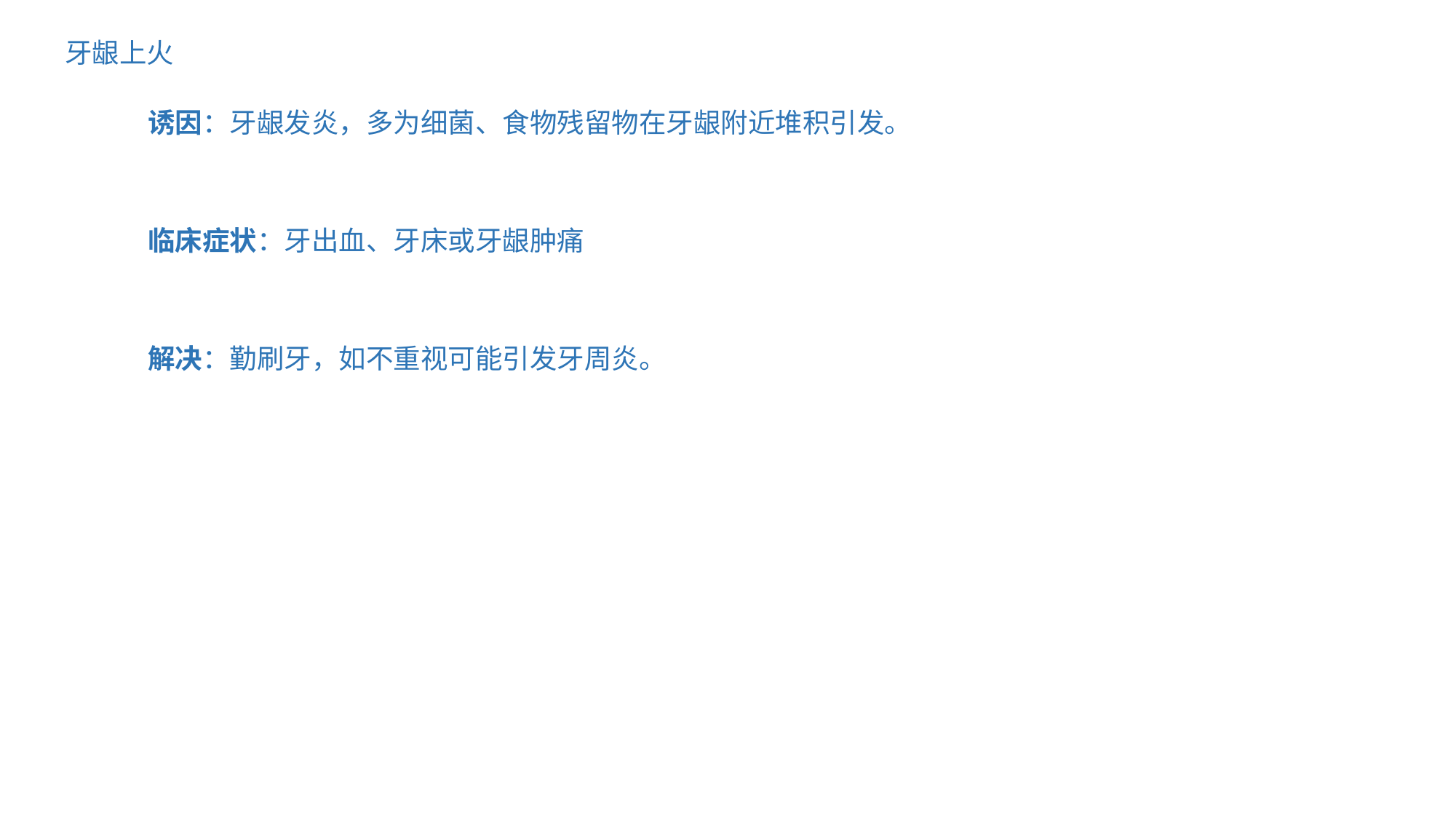

牙龈上火
诱因：牙龈发炎，多为细菌、食物残留物在牙龈附近堆积引发。
临床症状：牙出血、牙床或牙龈肿痛
解决：勤刷牙，如不重视可能引发牙周炎。